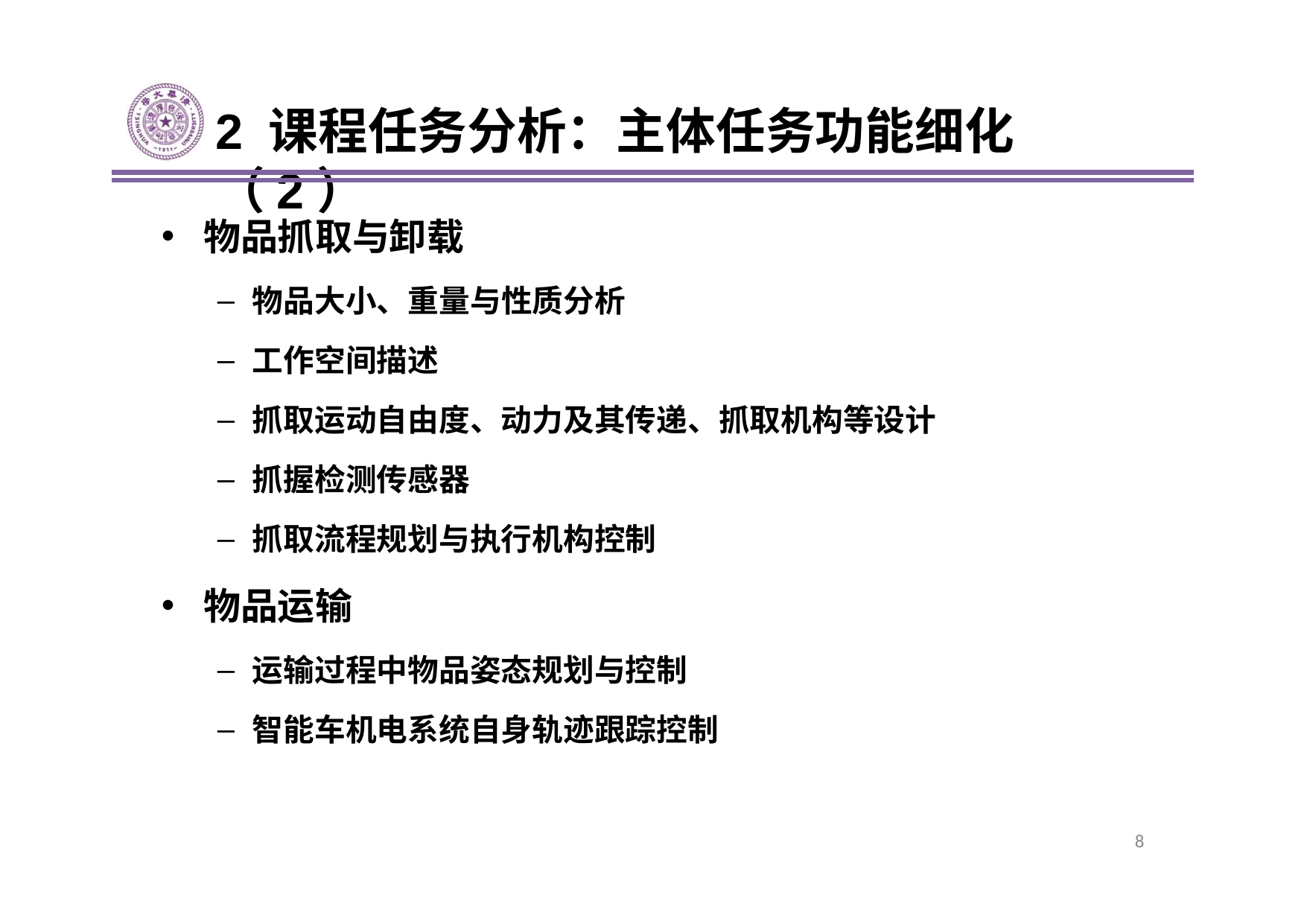

# 2 课程任务分析：主体任务功能细化（2）

物品抓取与卸载
物品大小、重量与性质分析
工作空间描述
抓取运动自由度、动力及其传递、抓取机构等设计
抓握检测传感器
抓取流程规划与执行机构控制
物品运输
运输过程中物品姿态规划与控制
智能车机电系统自身轨迹跟踪控制
8